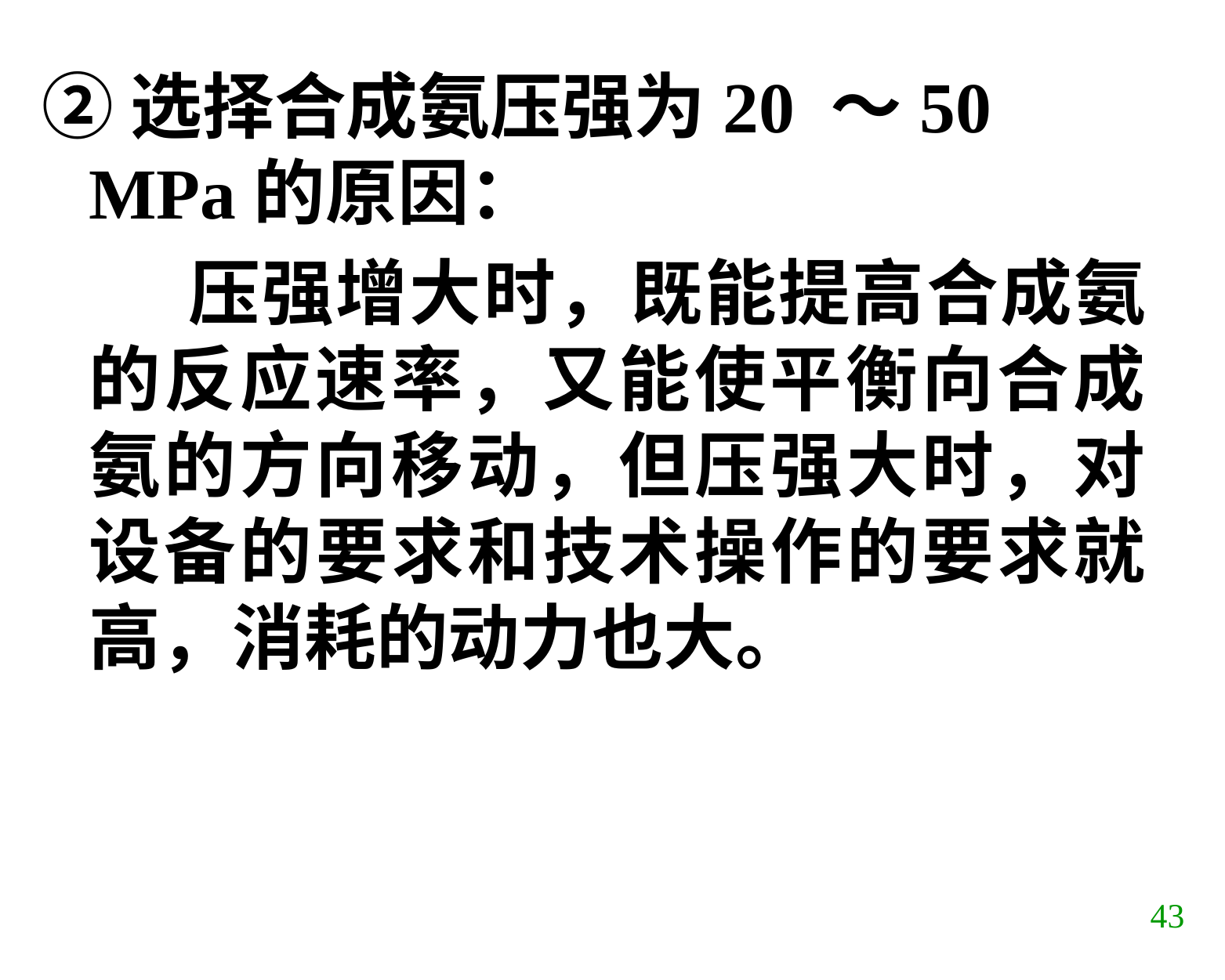

②选择合成氨压强为20 ～50 MPa的原因：
       压强增大时，既能提高合成氨的反应速率，又能使平衡向合成氨的方向移动，但压强大时，对设备的要求和技术操作的要求就高，消耗的动力也大。
43